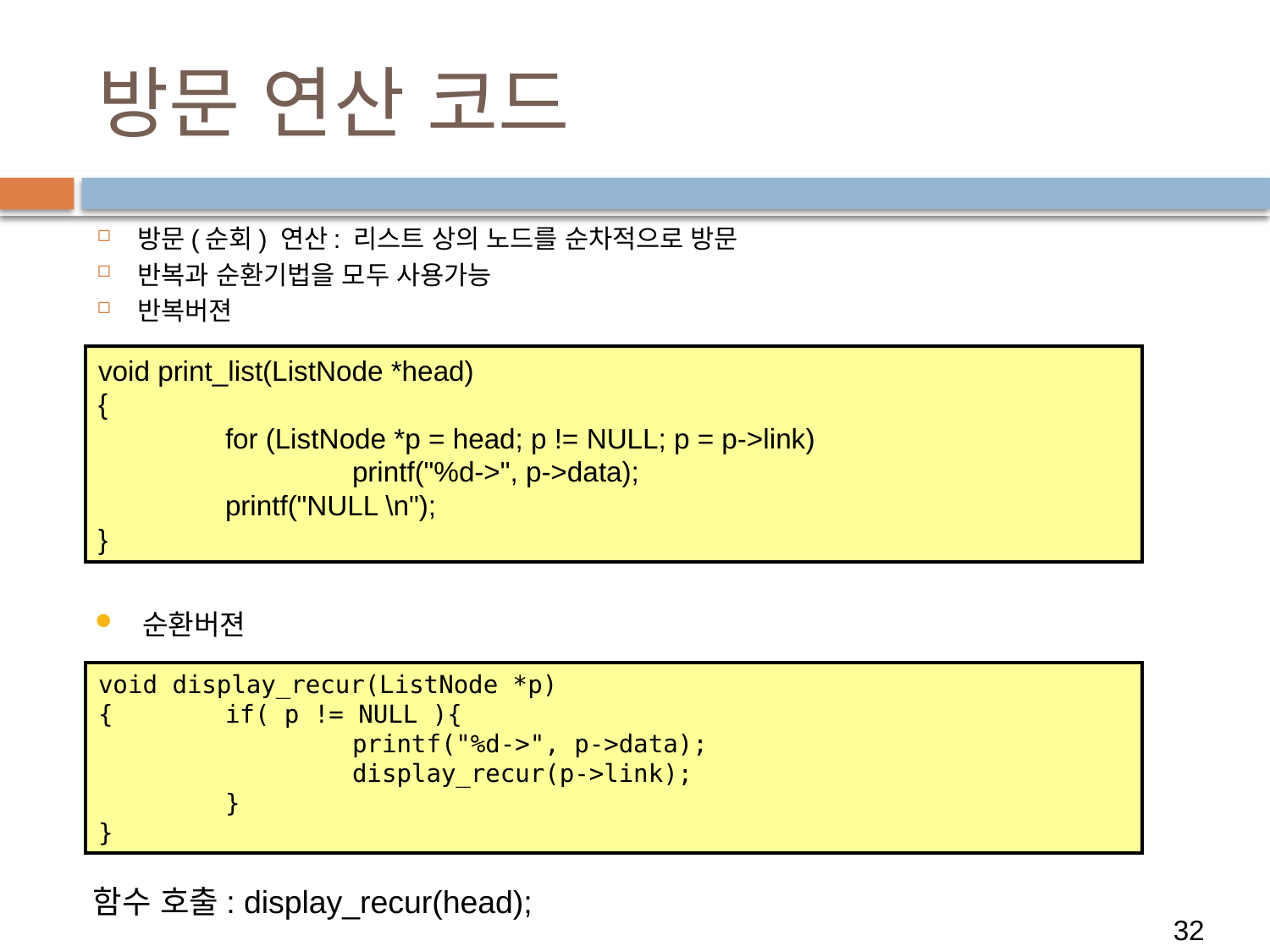

# 방문 연산 코드

방문(순회) 연산: 리스트 상의 노드를 순차적으로 방문
반복과 순환기법을 모두 사용가능
반복버젼
void print_list(ListNode *head)
{
	for (ListNode *p = head; p != NULL; p = p->link)
		printf("%d->", p->data);
	printf("NULL \n");
}
순환버젼
void display_recur(ListNode *p)
{	if( p != NULL ){
		printf("%d->", p->data);
		display_recur(p->link);
	}
}
함수 호출: display_recur(head);